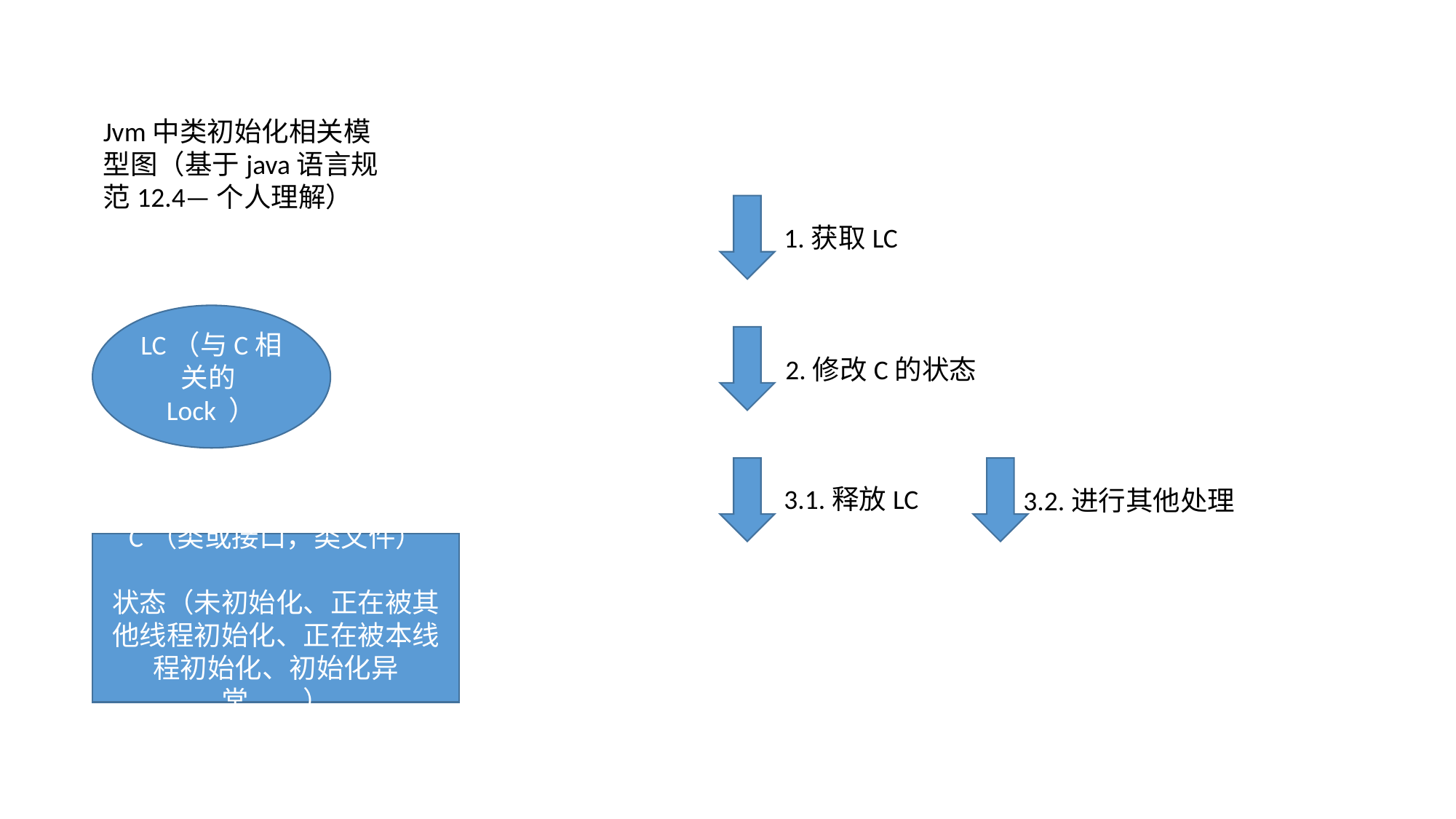

Jvm中类初始化相关模型图（基于java语言规范12.4—个人理解）

1.获取LC
LC（与C相关的Lock ）

2.修改C的状态

3.1.释放LC
3.2.进行其他处理
C（类或接口，类文件）

状态（未初始化、正在被其他线程初始化、正在被本线程初始化、初始化异常。。）